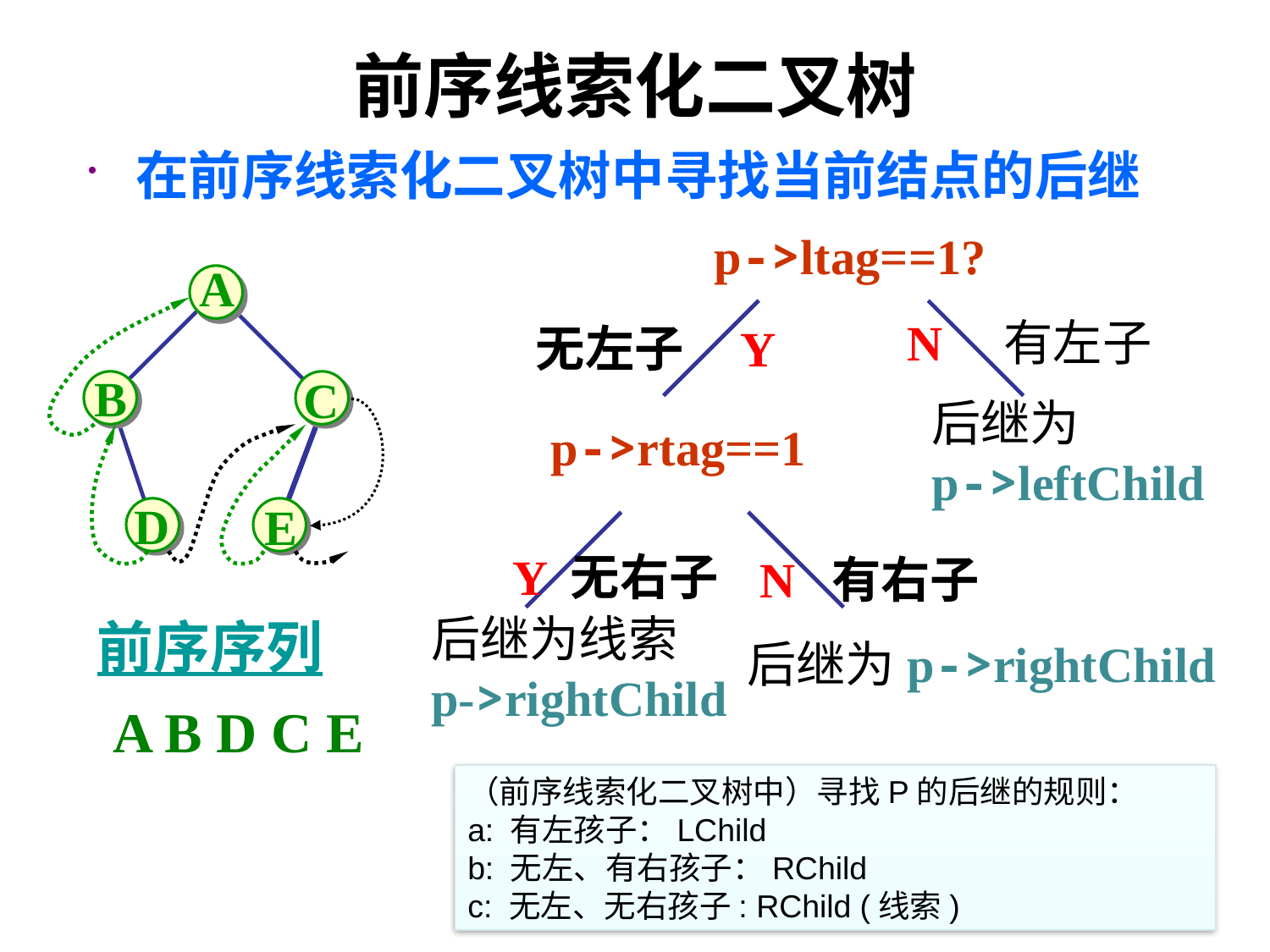

# 前序线索化二叉树
在前序线索化二叉树中寻找当前结点的后继
p->ltag==1?

N    有左子
无左子    Y
后继为
p->leftChild
p->rtag==1

Y 无右子
N  有右子
后继为线索 p->rightChild
后继为p->rightChild
A

B
C

D
E

前序序列

 A B D C E
（前序线索化二叉树中）寻找P的后继的规则：
a: 有左孩子：LChild
b: 无左、有右孩子：RChild
c: 无左、无右孩子: RChild (线索)